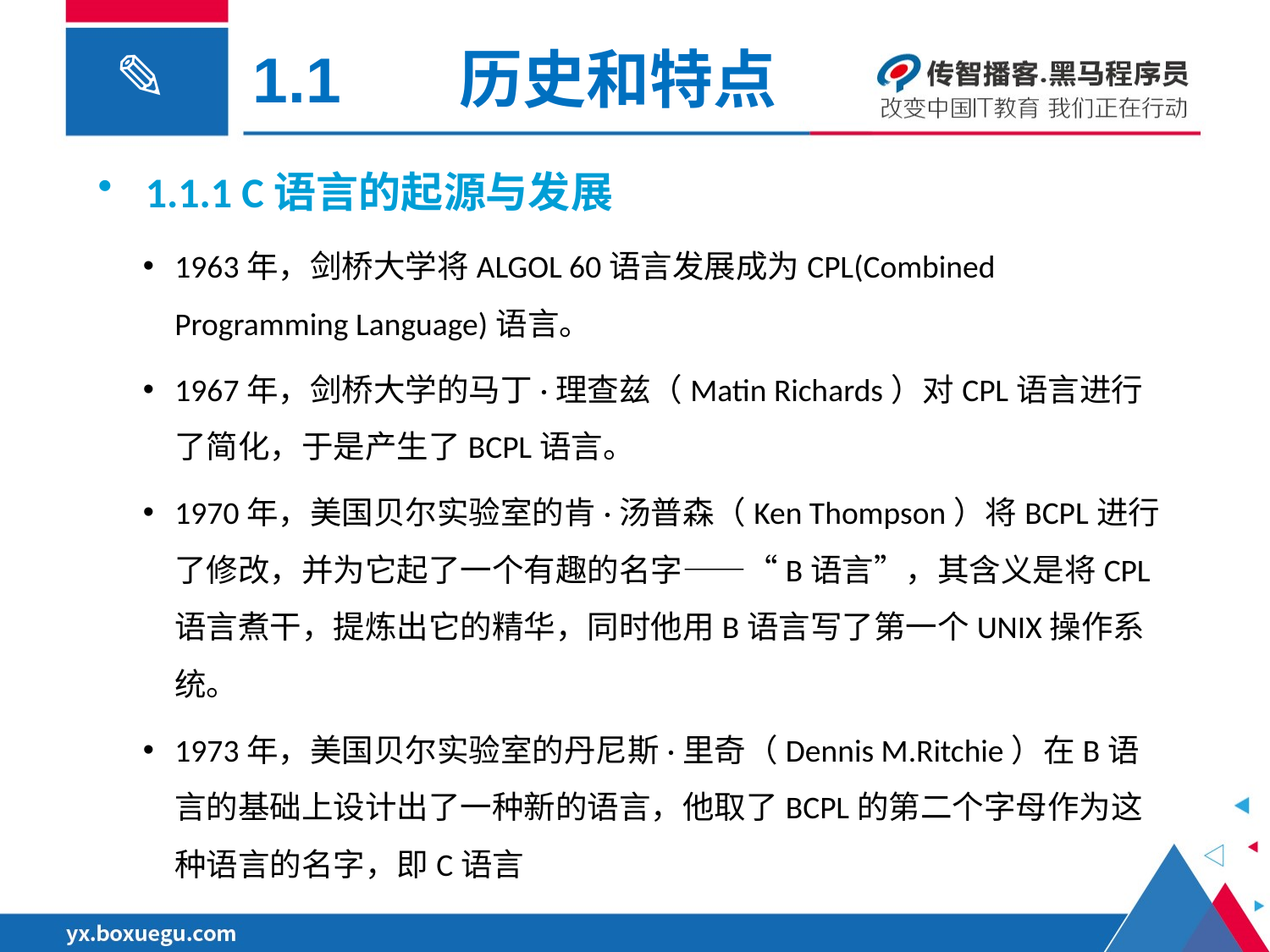

1.1 	历史和特点
1.1.1 C语言的起源与发展
1963年，剑桥大学将ALGOL 60语言发展成为CPL(Combined Programming Language)语言。
1967年，剑桥大学的马丁·理查兹（Matin Richards）对CPL语言进行了简化，于是产生了BCPL语言。
1970年，美国贝尔实验室的肯·汤普森（Ken Thompson）将BCPL进行了修改，并为它起了一个有趣的名字——“B语言”，其含义是将CPL语言煮干，提炼出它的精华，同时他用B语言写了第一个UNIX操作系统。
1973年，美国贝尔实验室的丹尼斯·里奇（Dennis M.Ritchie）在B语言的基础上设计出了一种新的语言，他取了BCPL的第二个字母作为这种语言的名字，即C语言